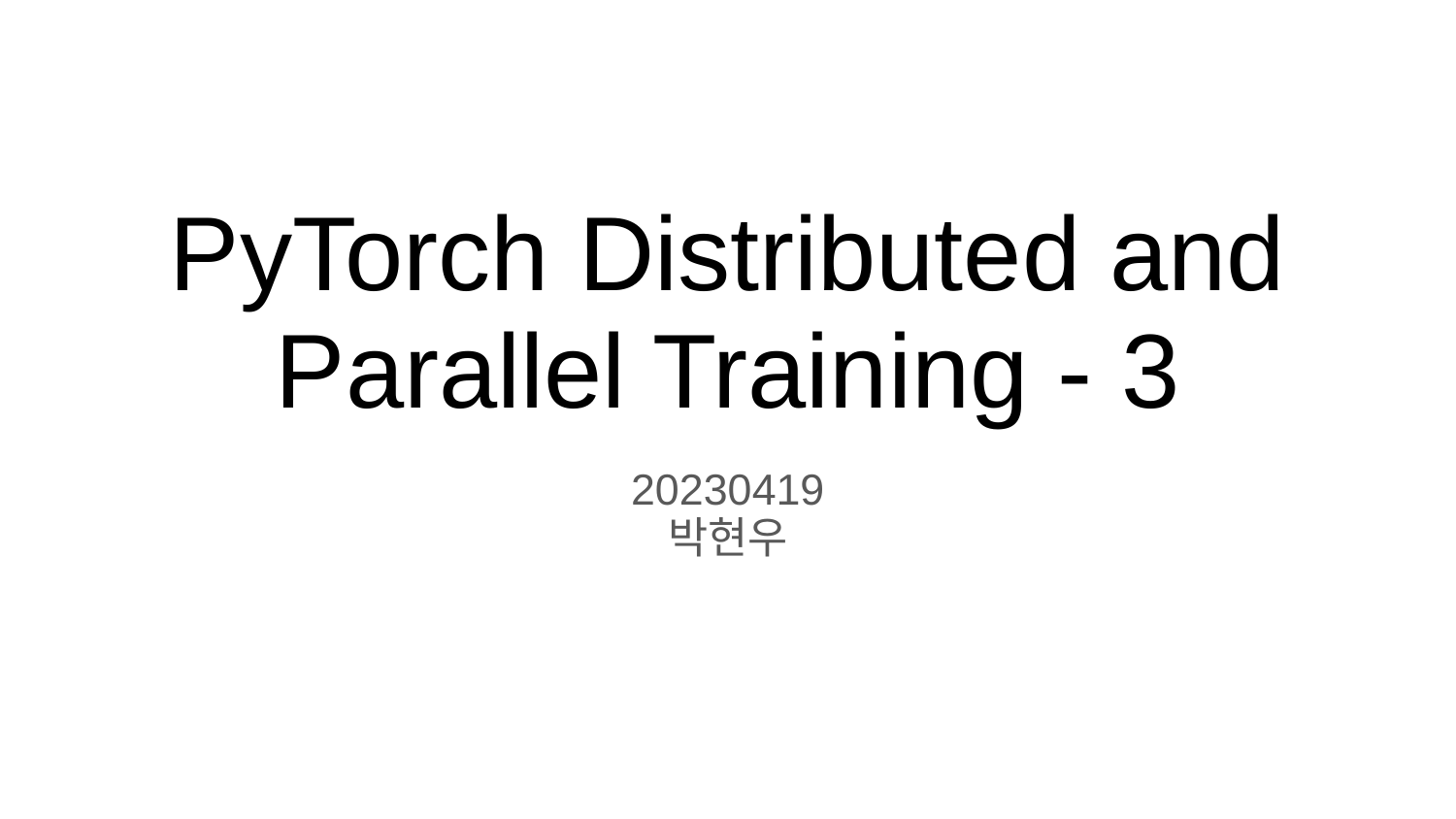

# PyTorch Distributed and Parallel Training - 3
20230419
박현우